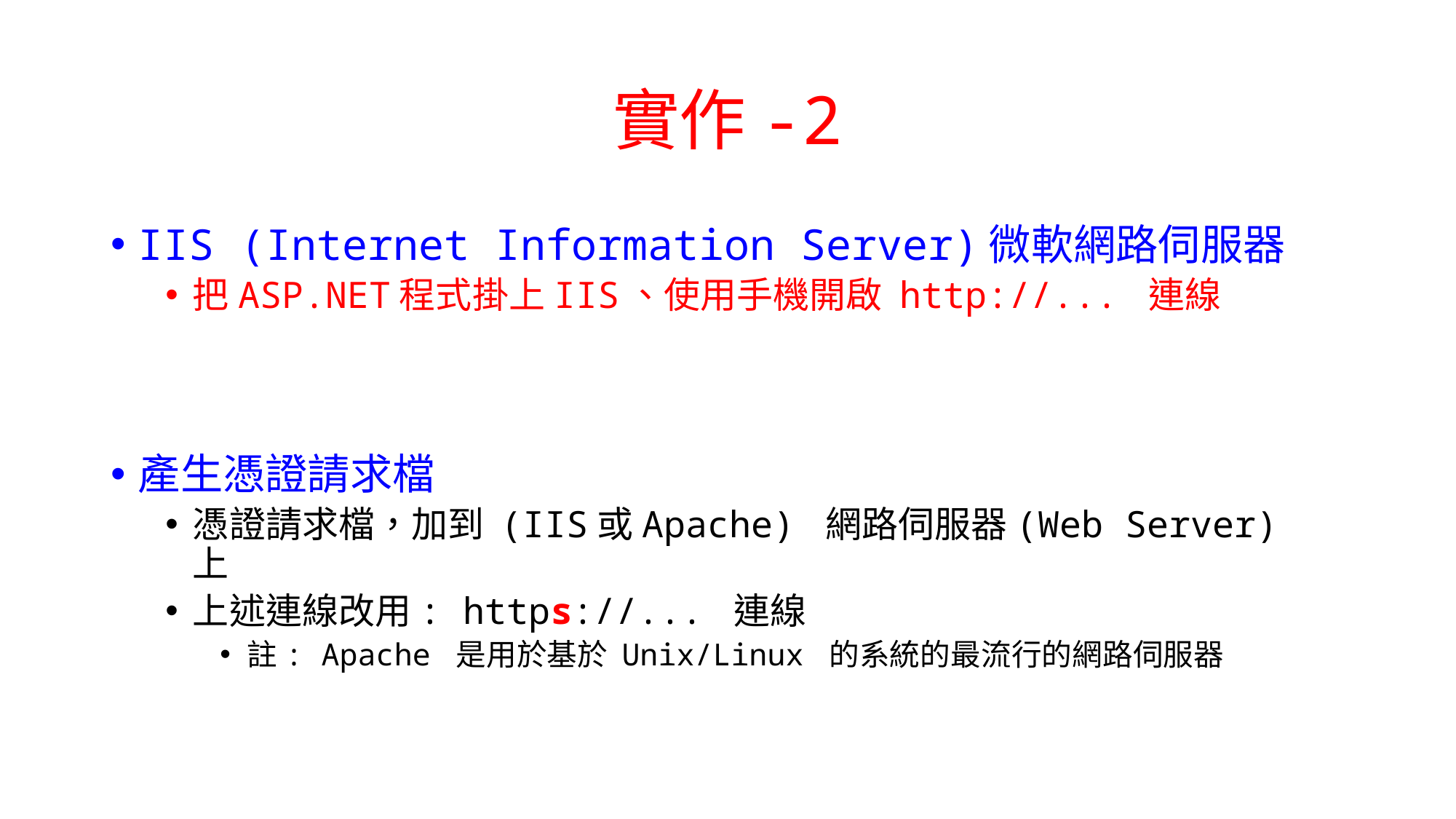

# 實作-2
IIS (Internet Information Server)微軟網路伺服器
把ASP.NET程式掛上IIS、使用手機開啟 http://... 連線

產生憑證請求檔
憑證請求檔，加到 (IIS或Apache) 網路伺服器(Web Server) 上
上述連線改用: https://... 連線
註: Apache 是用於基於 Unix/Linux 的系統的最流行的網路伺服器